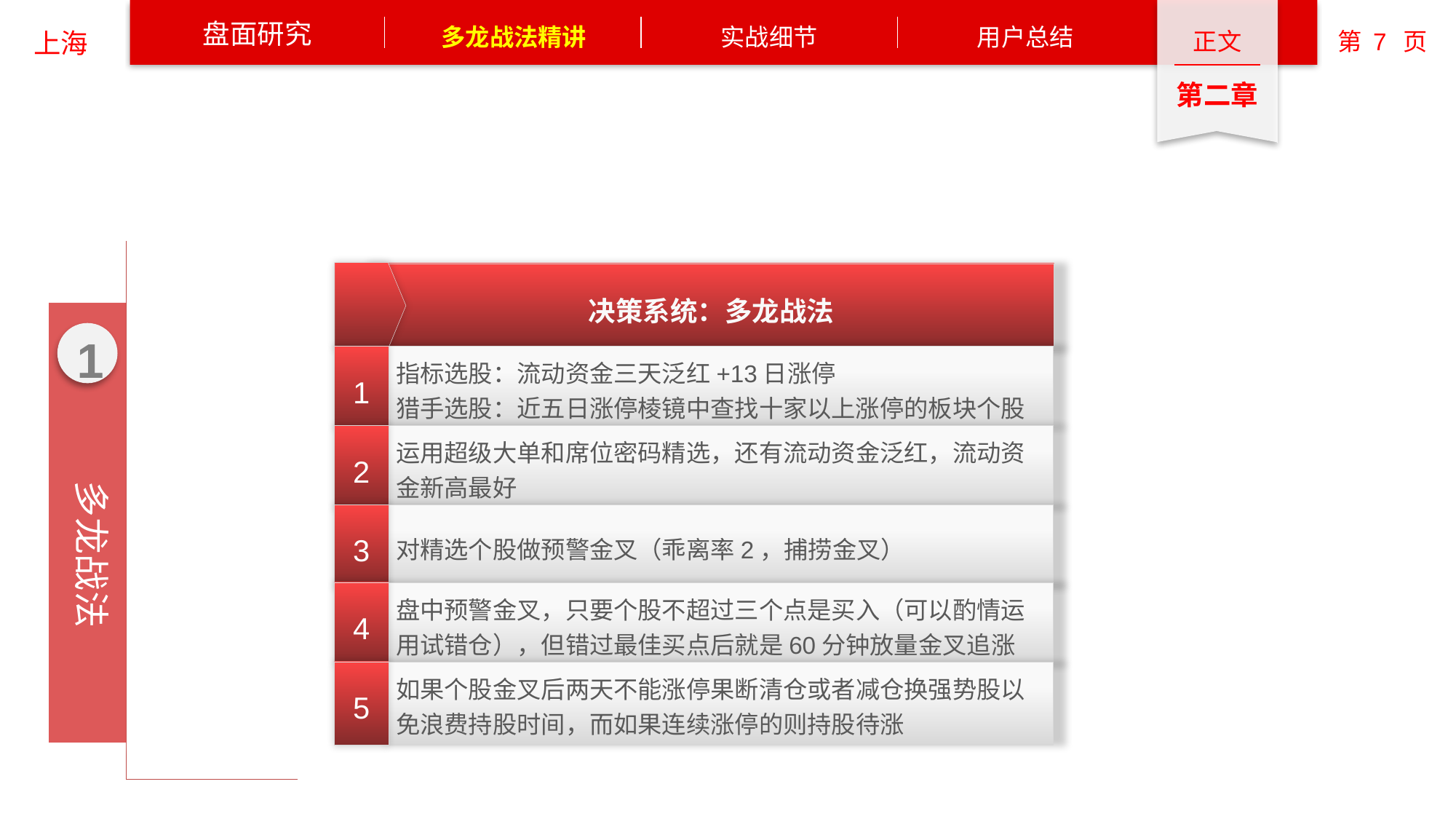

盘面研究

多龙战法精讲
实战细节
用户总结
上海
第 7  页
正文
第二章

决策系统：多龙战法

1
1
指标选股：流动资金三天泛红+13日涨停
猎手选股：近五日涨停棱镜中查找十家以上涨停的板块个股
2
运用超级大单和席位密码精选，还有流动资金泛红，流动资金新高最好
多龙战法
3
对精选个股做预警金叉（乖离率2，捕捞金叉）
4
盘中预警金叉，只要个股不超过三个点是买入（可以酌情运用试错仓），但错过最佳买点后就是60分钟放量金叉追涨
5
如果个股金叉后两天不能涨停果断清仓或者减仓换强势股以免浪费持股时间，而如果连续涨停的则持股待涨